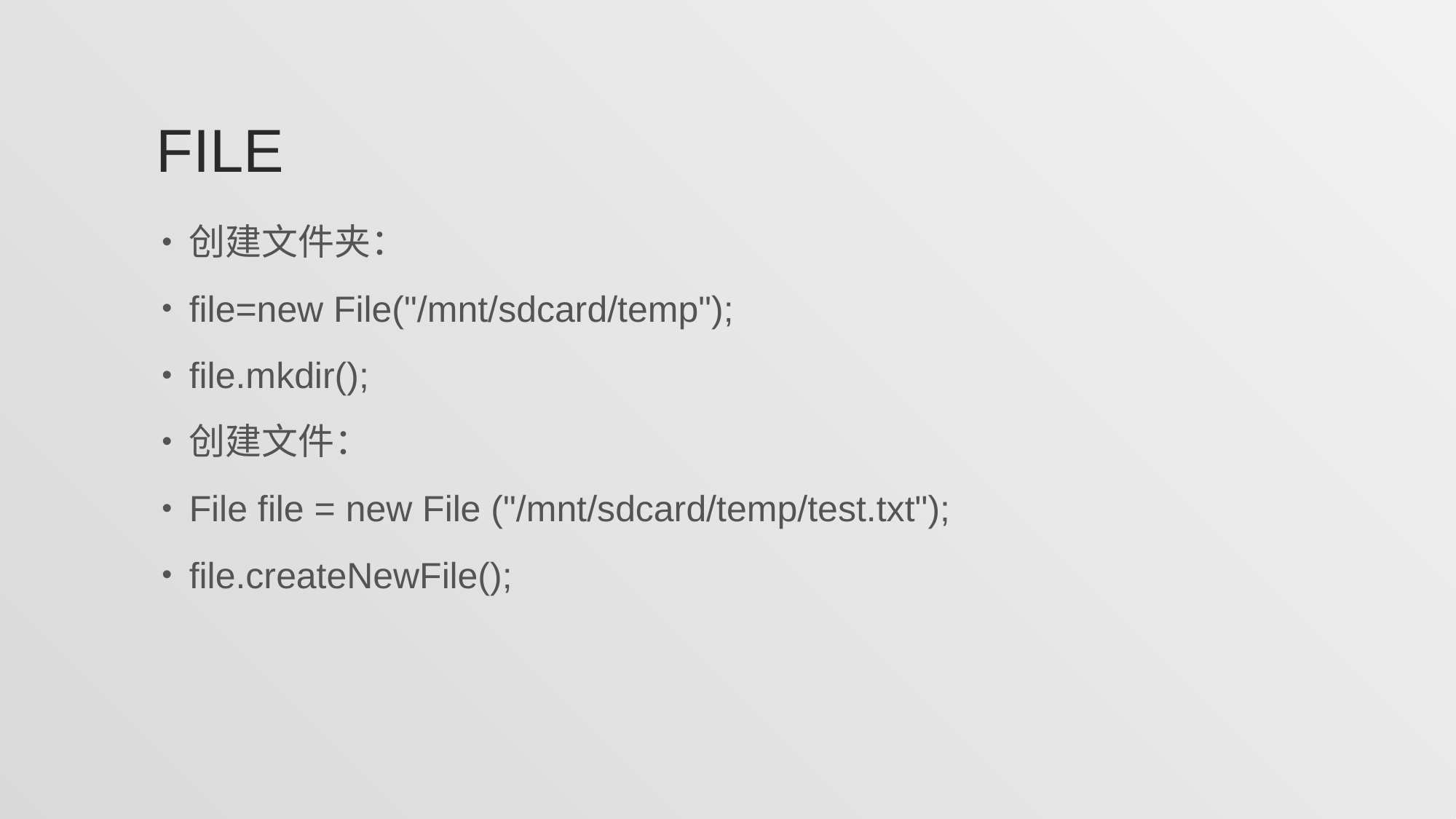

# FILE
创建文件夹：
file=new File("/mnt/sdcard/temp");
file.mkdir();
创建文件：
File file = new File ("/mnt/sdcard/temp/test.txt");
file.createNewFile();